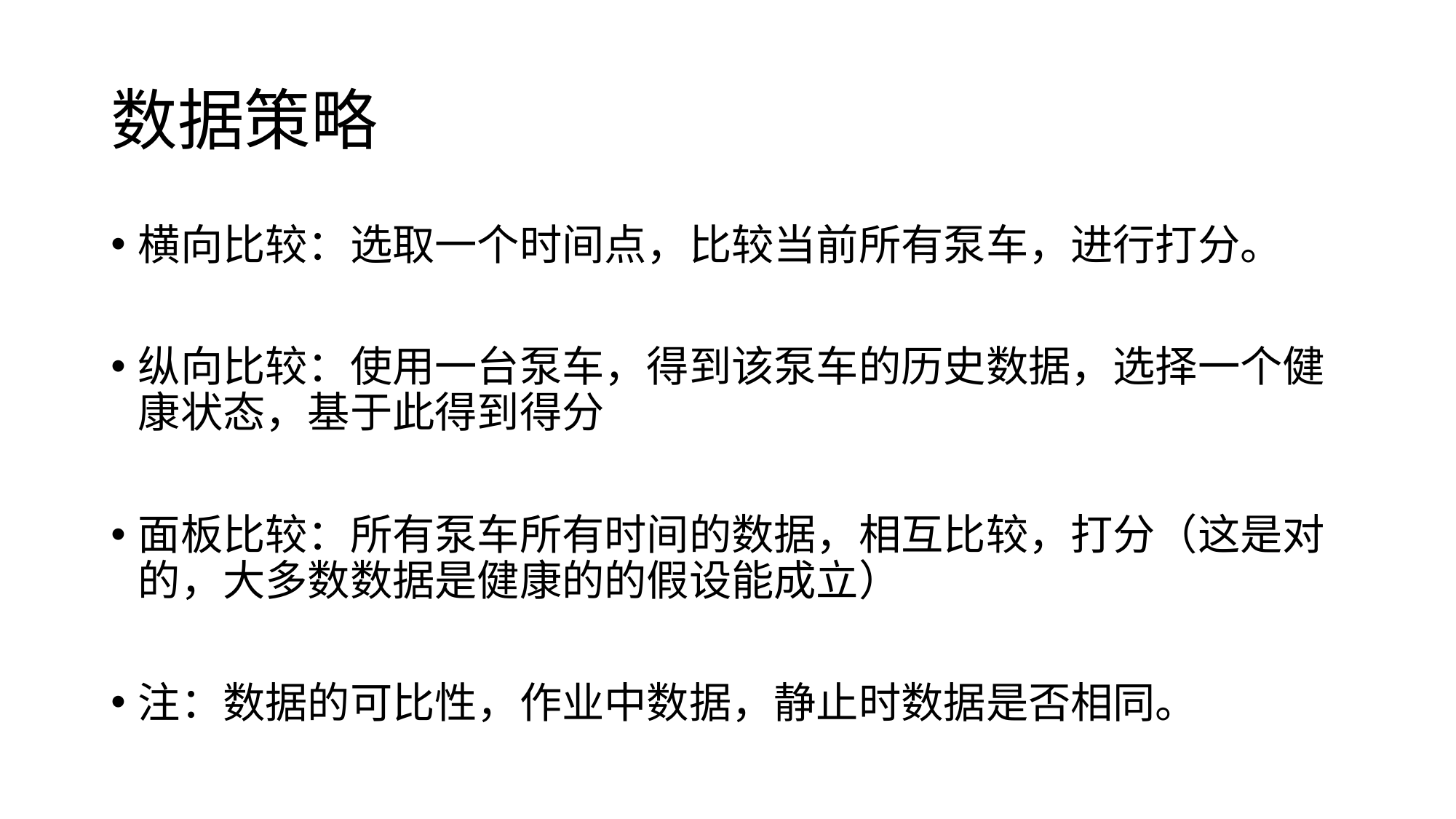

# 数据策略
横向比较：选取一个时间点，比较当前所有泵车，进行打分。

纵向比较：使用一台泵车，得到该泵车的历史数据，选择一个健康状态，基于此得到得分

面板比较：所有泵车所有时间的数据，相互比较，打分（这是对的，大多数数据是健康的的假设能成立）

注：数据的可比性，作业中数据，静止时数据是否相同。